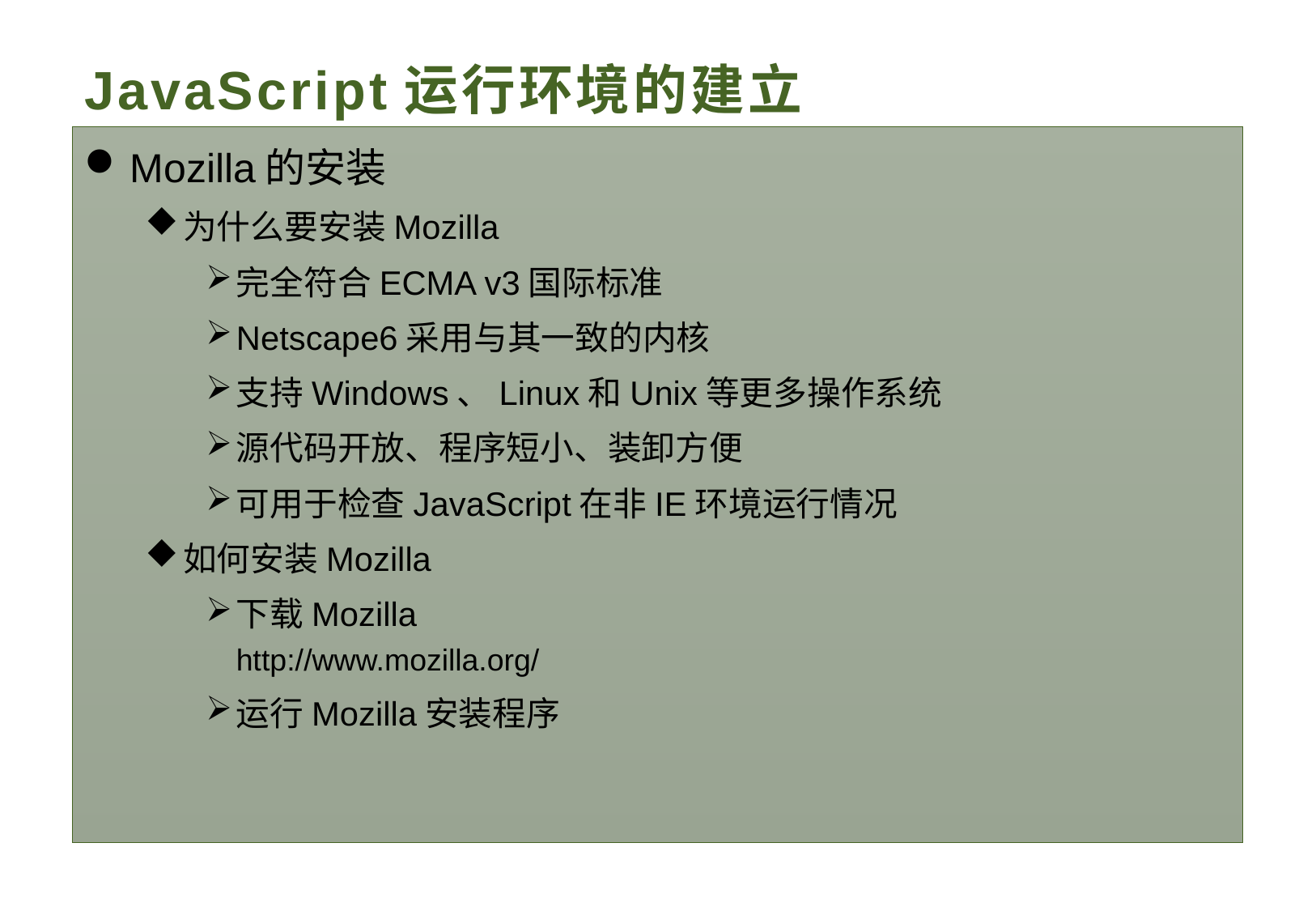

# JavaScript运行环境的建立
Mozilla的安装
为什么要安装Mozilla
完全符合ECMA v3国际标准
Netscape6采用与其一致的内核
支持Windows、Linux和Unix等更多操作系统
源代码开放、程序短小、装卸方便
可用于检查JavaScript在非IE环境运行情况
如何安装Mozilla
下载Mozilla
http://www.mozilla.org/
运行Mozilla安装程序